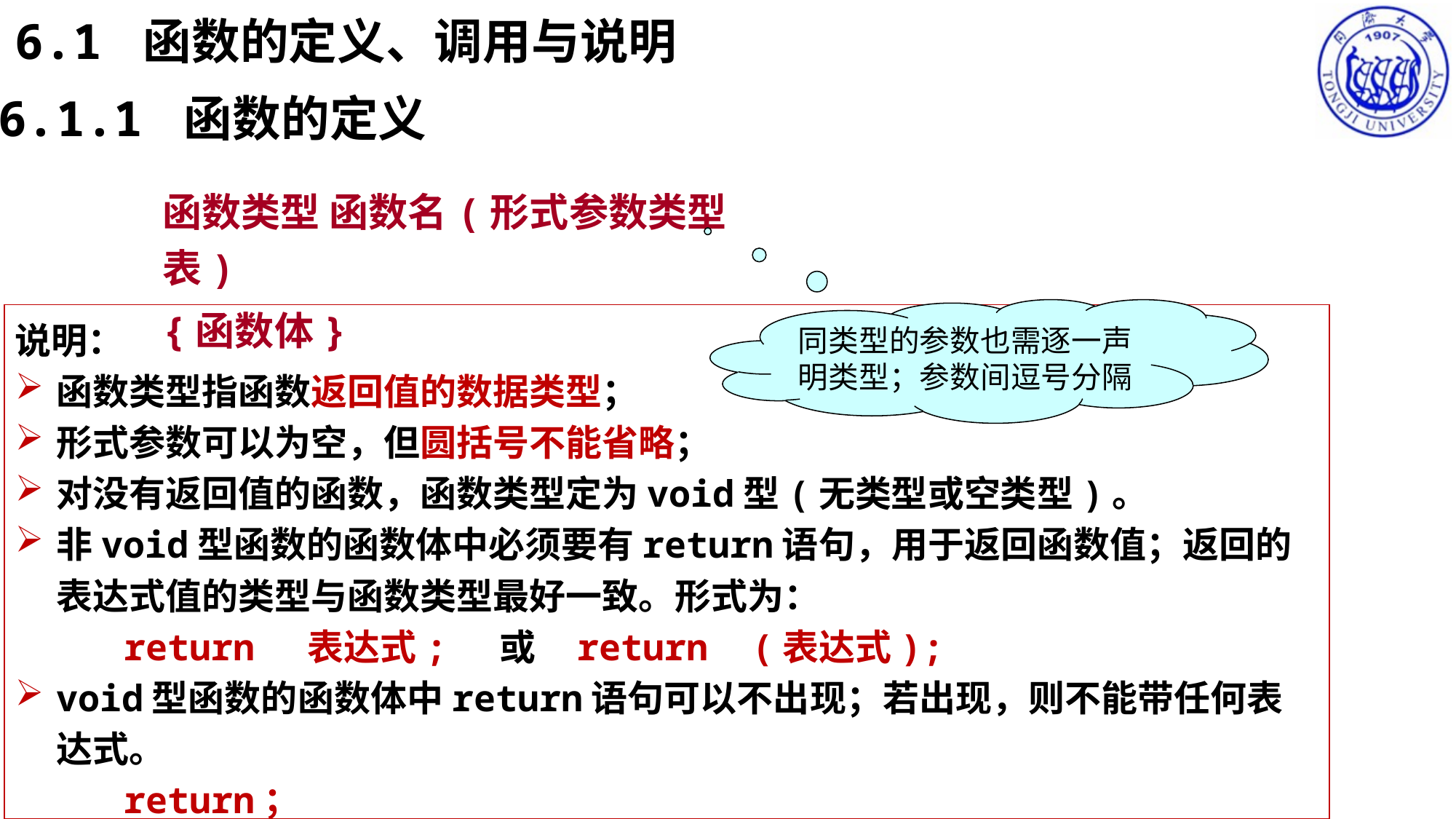

6.1 函数的定义、调用与说明
6.1.1 函数的定义
函数类型 函数名(形式参数类型表)
{函数体}
同类型的参数也需逐一声明类型；参数间逗号分隔
说明：
函数类型指函数返回值的数据类型；
形式参数可以为空，但圆括号不能省略；
对没有返回值的函数，函数类型定为void型(无类型或空类型)。
非void型函数的函数体中必须要有return语句，用于返回函数值；返回的表达式值的类型与函数类型最好一致。形式为：
	return  表达式;  或    return  (表达式);
void型函数的函数体中return语句可以不出现；若出现，则不能带任何表达式。
	return；
函数的定义需独立于其它函数之外，即函数体中不允许嵌套定义函数；